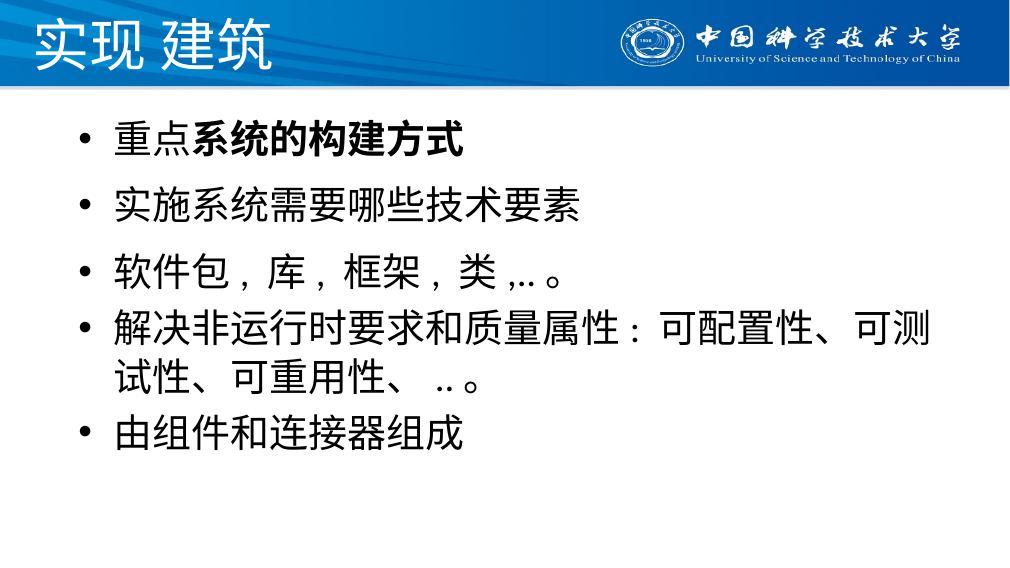

# 实现 建筑
重点系统的构建方式
实施系统需要哪些技术要素
软件包, 库, 框架, 类,..。
解决非运行时要求和质量属性: 可配置性、可测试性、可重用性、..。
由组件和连接器组成